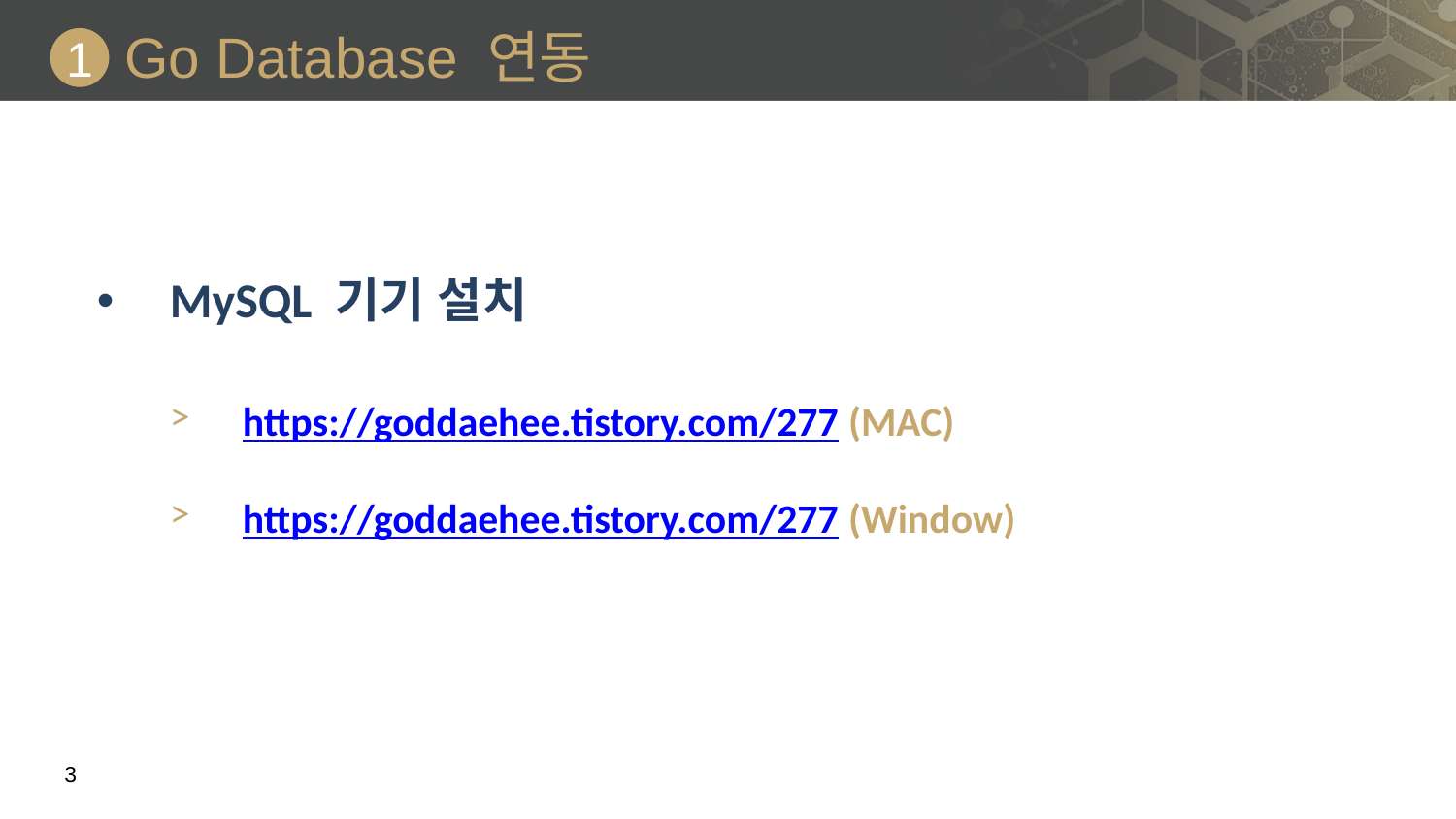

# Go Database 연동
1
MySQL 기기 설치

https://goddaehee.tistory.com/277 (MAC)

https://goddaehee.tistory.com/277 (Window)
3